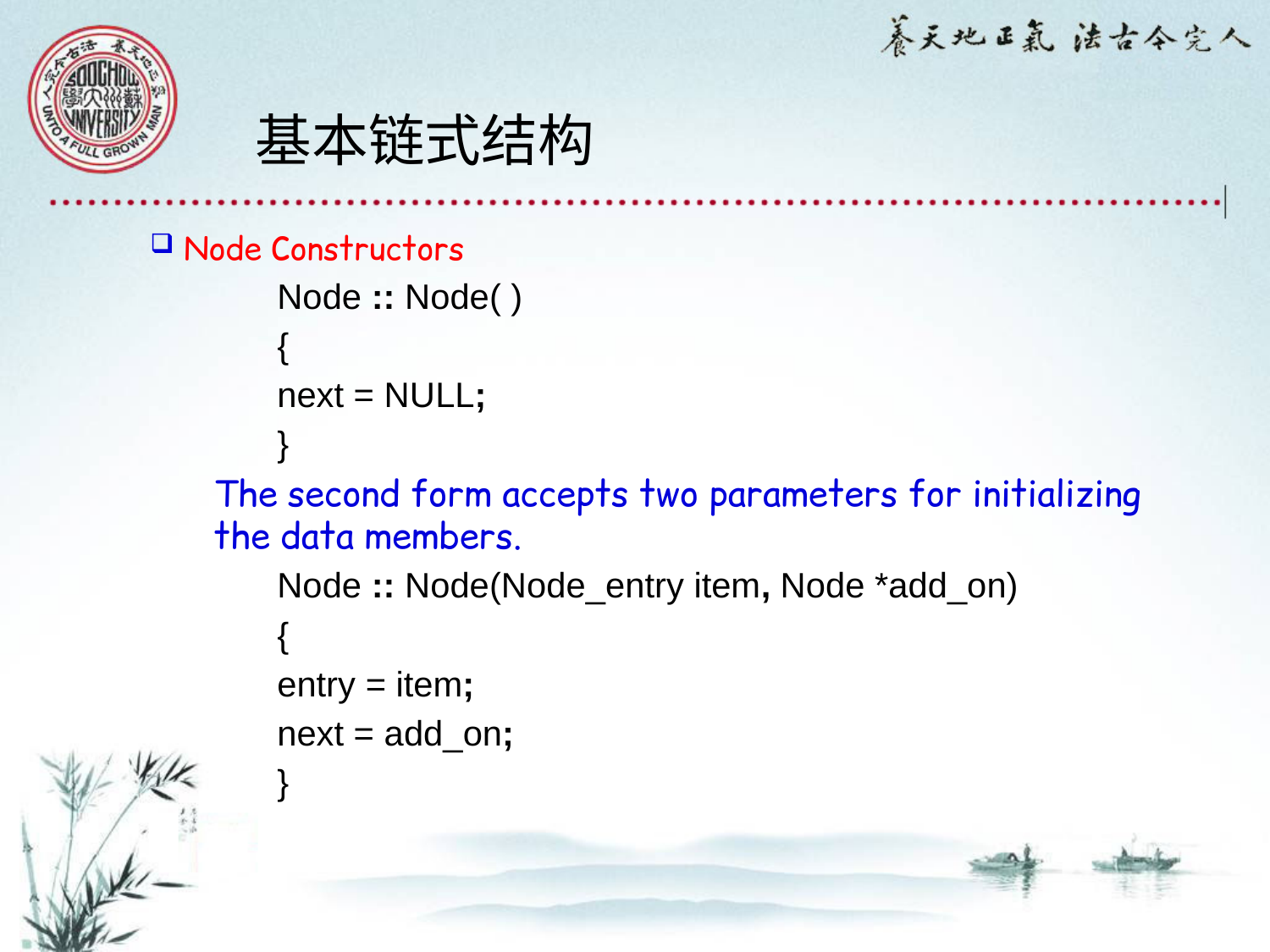

基本链式结构
 Node Constructors
Node :: Node( )
{
next = NULL;
}
The second form accepts two parameters for initializing the data members.
Node :: Node(Node_entry item, Node *add_on)
{
entry = item;
next = add_on;
}